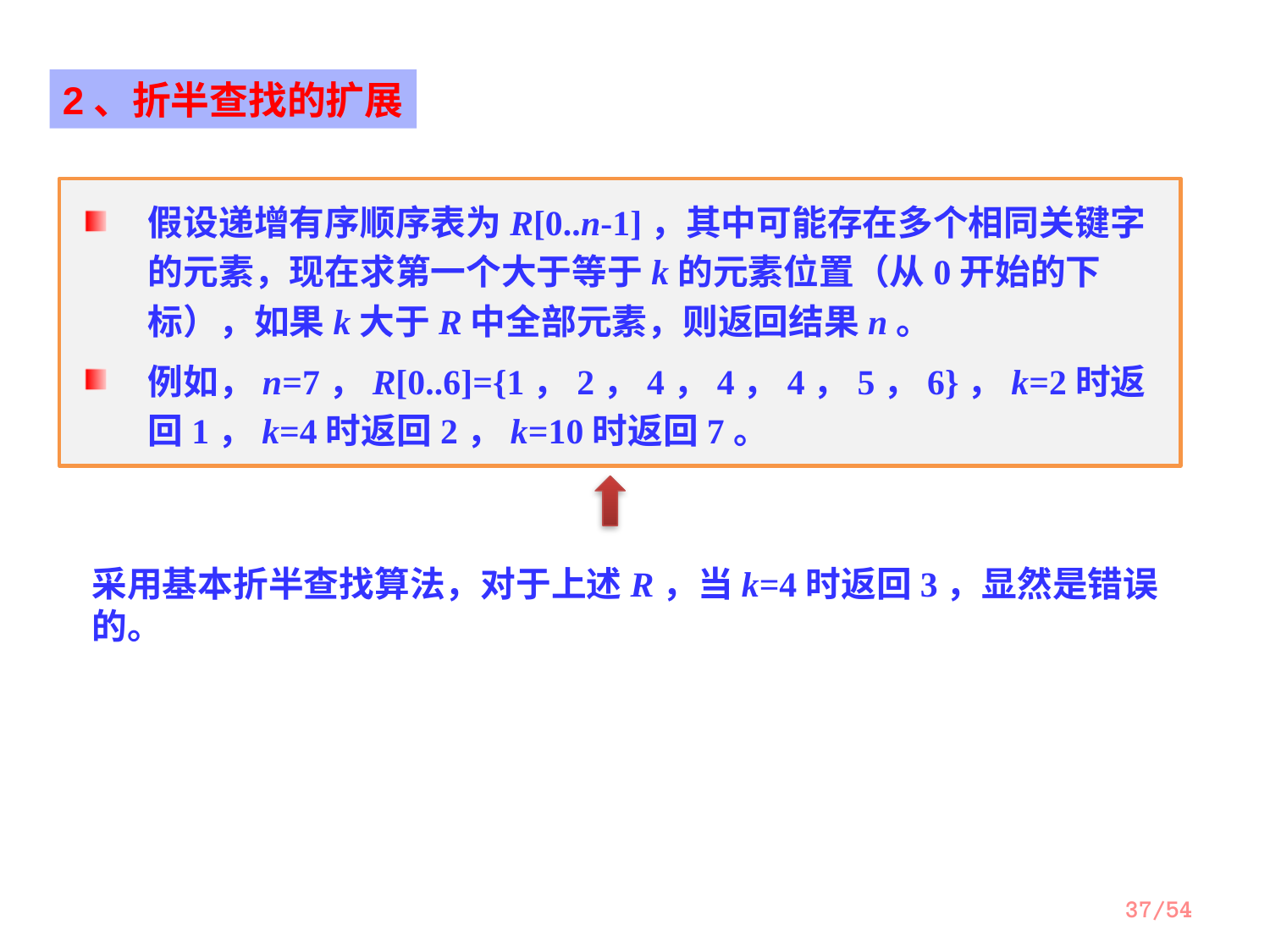

2、折半查找的扩展
假设递增有序顺序表为R[0..n-1]，其中可能存在多个相同关键字的元素，现在求第一个大于等于k的元素位置（从0开始的下标），如果k大于R中全部元素，则返回结果n。
例如，n=7，R[0..6]={1，2，4，4，4，5，6}，k=2时返回1，k=4时返回2，k=10时返回7。

采用基本折半查找算法，对于上述R，当k=4时返回3，显然是错误的。
37/54